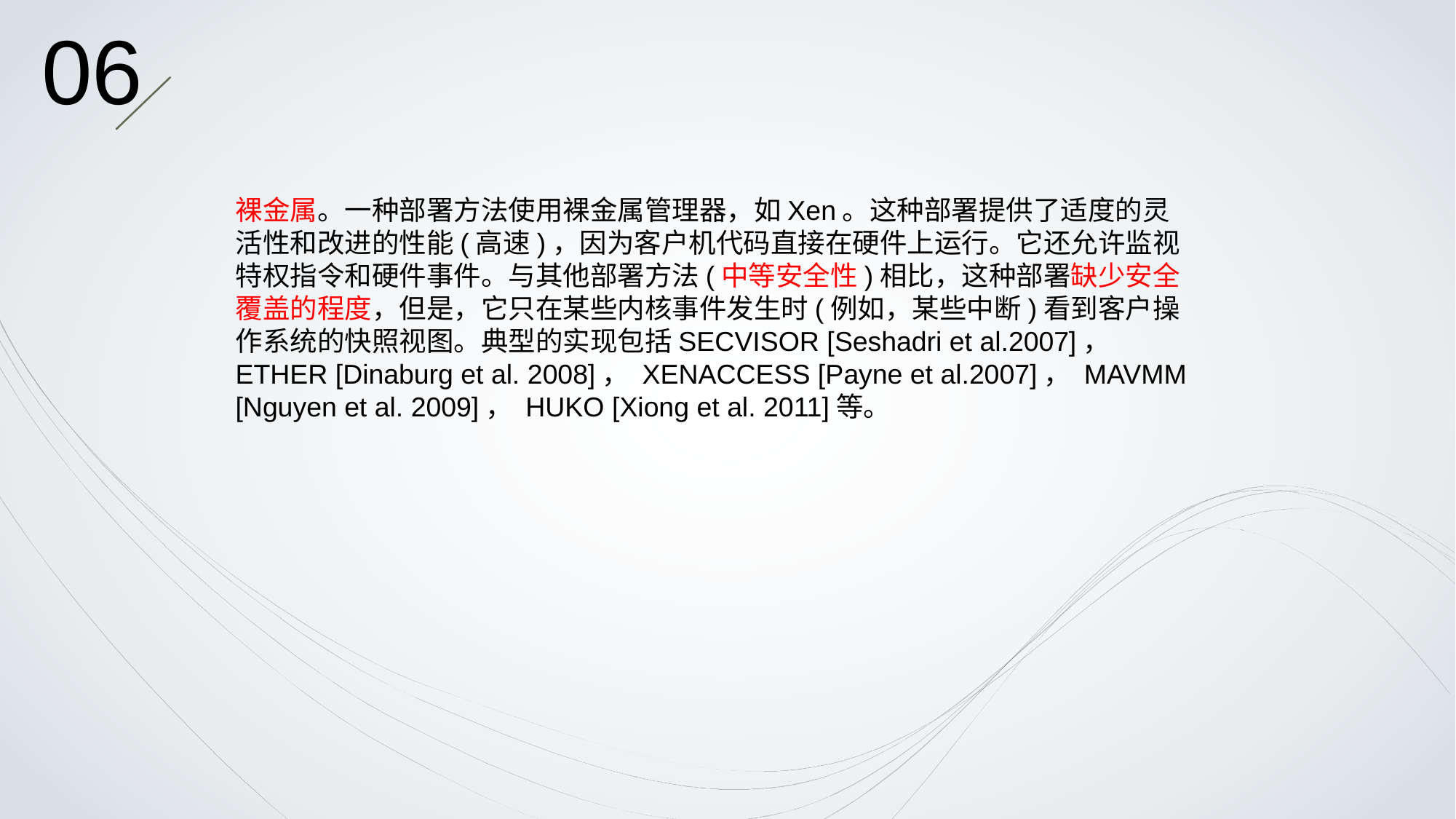

06
裸金属。一种部署方法使用裸金属管理器，如Xen。这种部署提供了适度的灵活性和改进的性能(高速)，因为客户机代码直接在硬件上运行。它还允许监视特权指令和硬件事件。与其他部署方法(中等安全性)相比，这种部署缺少安全覆盖的程度，但是，它只在某些内核事件发生时(例如，某些中断)看到客户操作系统的快照视图。典型的实现包括SECVISOR [Seshadri et al.2007]， ETHER [Dinaburg et al. 2008]， XENACCESS [Payne et al.2007]， MAVMM [Nguyen et al. 2009]， HUKO [Xiong et al. 2011]等。